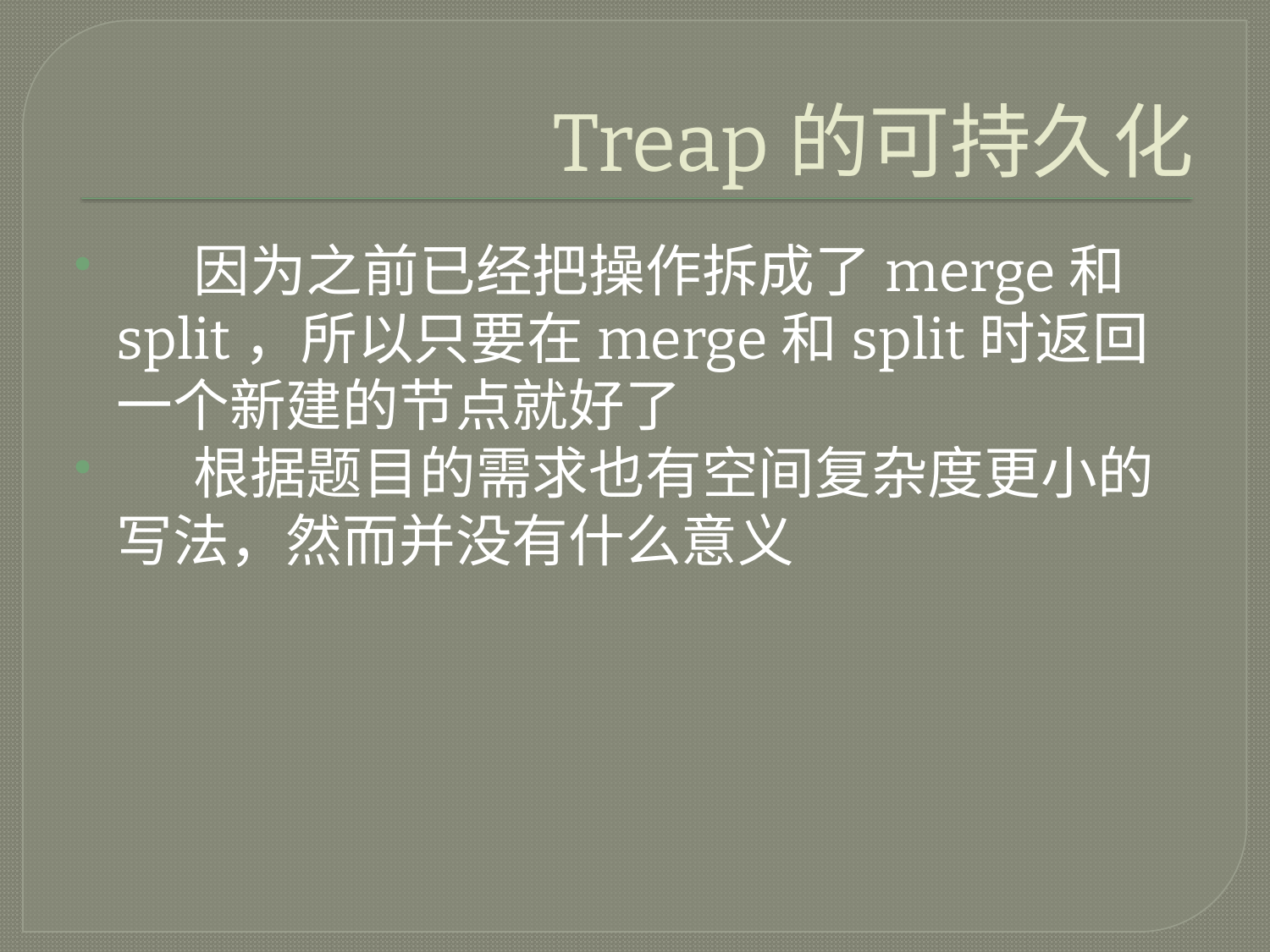

# Treap的可持久化
     因为之前已经把操作拆成了merge和split，所以只要在merge和split时返回一个新建的节点就好了
     根据题目的需求也有空间复杂度更小的写法，然而并没有什么意义